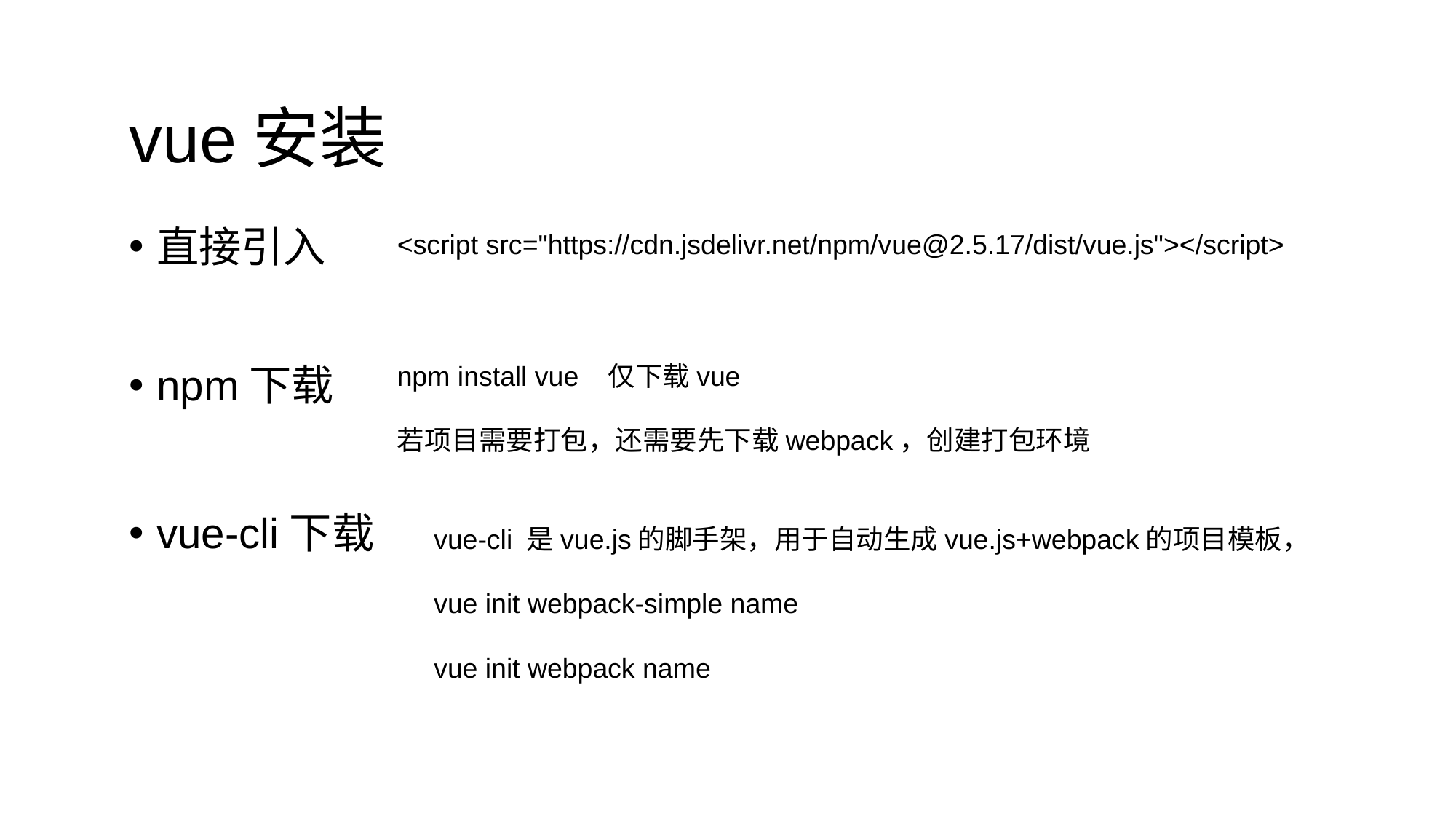

vue安装
直接引入
<script src="https://cdn.jsdelivr.net/npm/vue@2.5.17/dist/vue.js"></script>
npm install vue   仅下载vue
若项目需要打包，还需要先下载webpack，创建打包环境
npm下载
vue-cli下载
vue-cli 是vue.js的脚手架，用于自动生成vue.js+webpack的项目模板，
vue init webpack-simple name
vue init webpack name